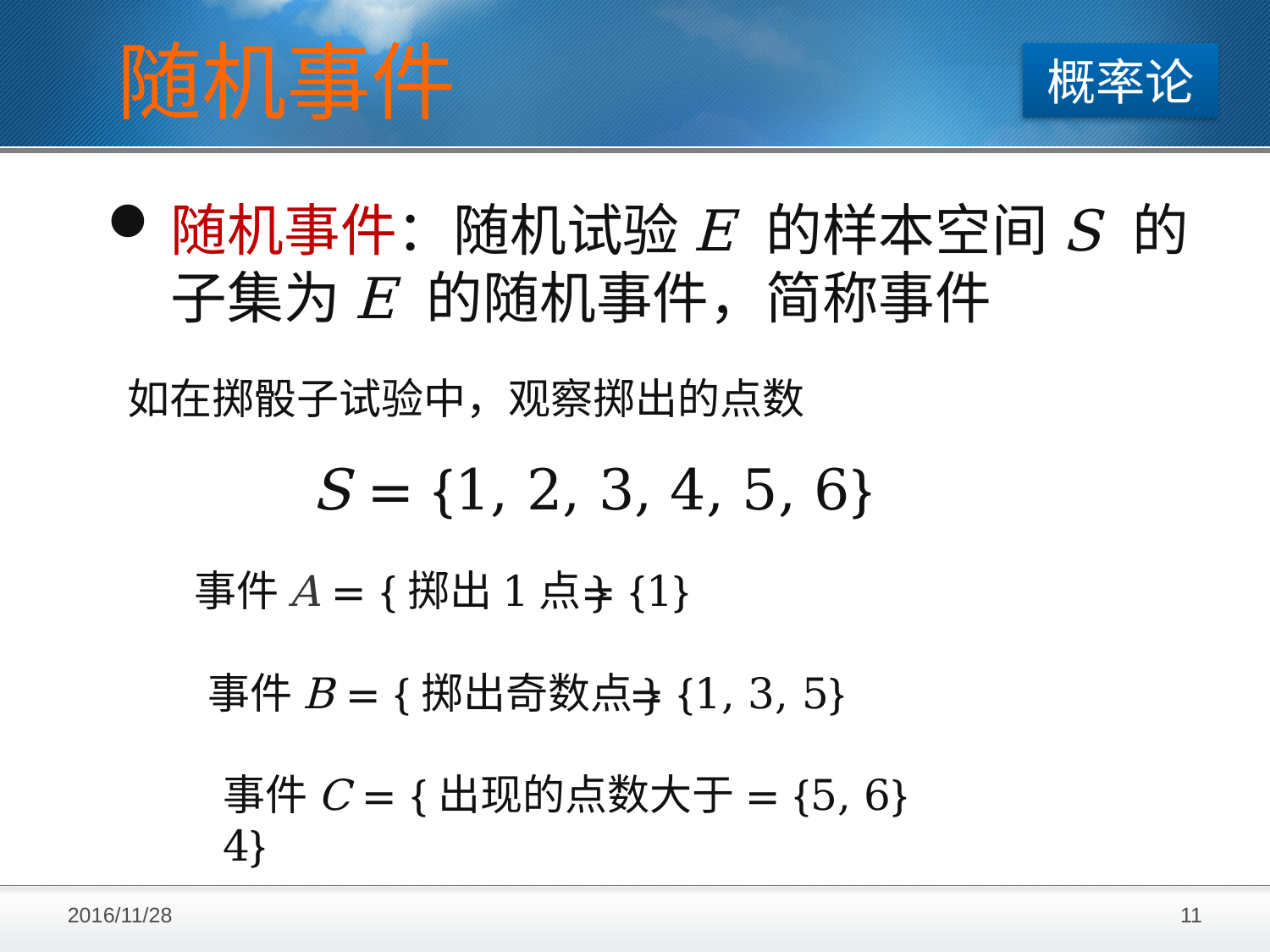

随机事件
概率论
随机事件：随机试验E 的样本空间S 的子集为E 的随机事件，简称事件
如在掷骰子试验中，观察掷出的点数
S = {1, 2, 3, 4, 5, 6}
事件A = {掷出1点}
= {1}
事件B = {掷出奇数点}
= {1, 3, 5}
事件C = {出现的点数大于4}
= {5, 6}
2016/11/28
11